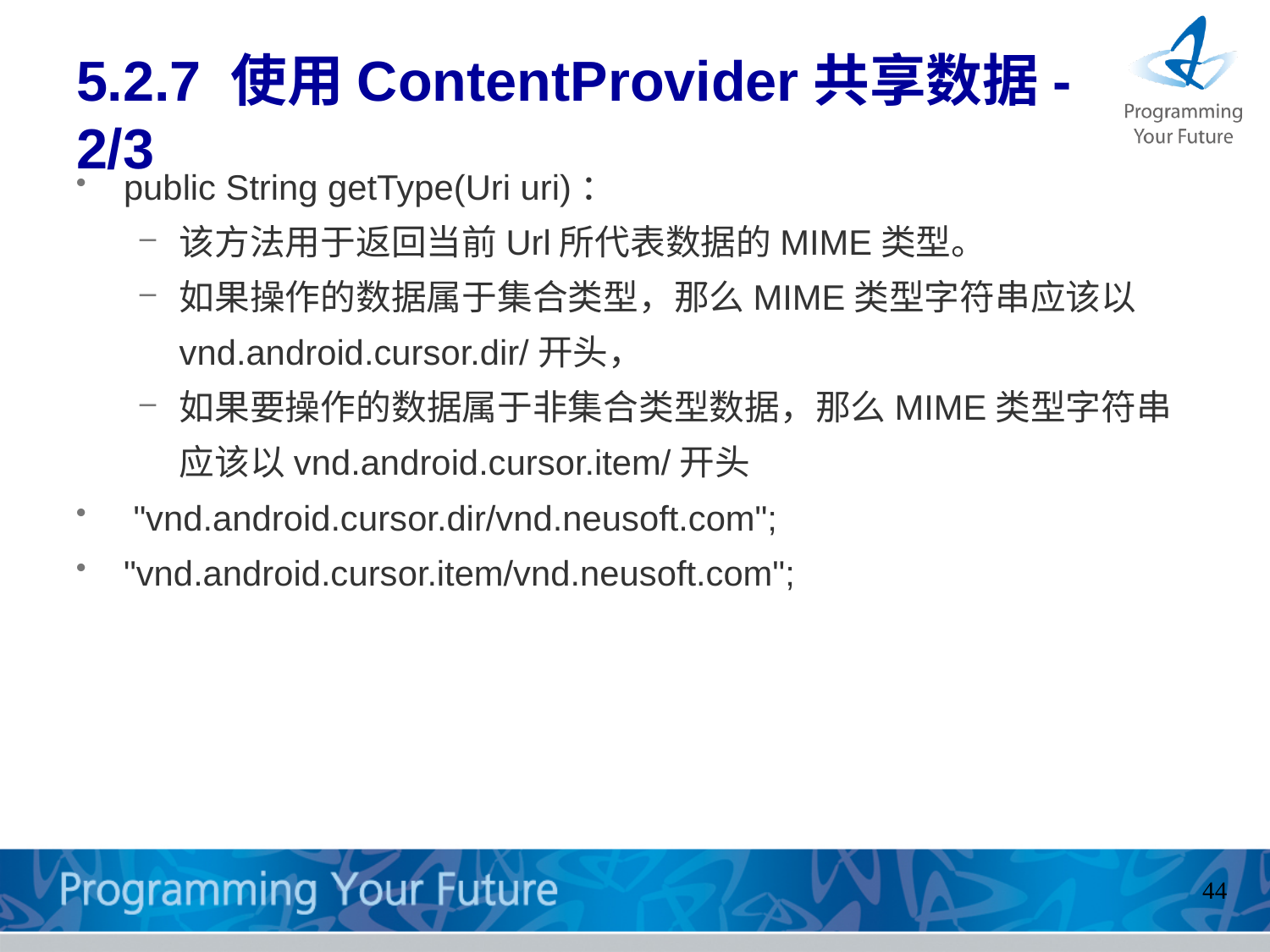

# 5.2.7 使用ContentProvider共享数据-2/3
public String getType(Uri uri)：
该方法用于返回当前Url所代表数据的MIME类型。
如果操作的数据属于集合类型，那么MIME类型字符串应该以vnd.android.cursor.dir/开头，
如果要操作的数据属于非集合类型数据，那么MIME类型字符串应该以vnd.android.cursor.item/开头
 "vnd.android.cursor.dir/vnd.neusoft.com";
"vnd.android.cursor.item/vnd.neusoft.com";